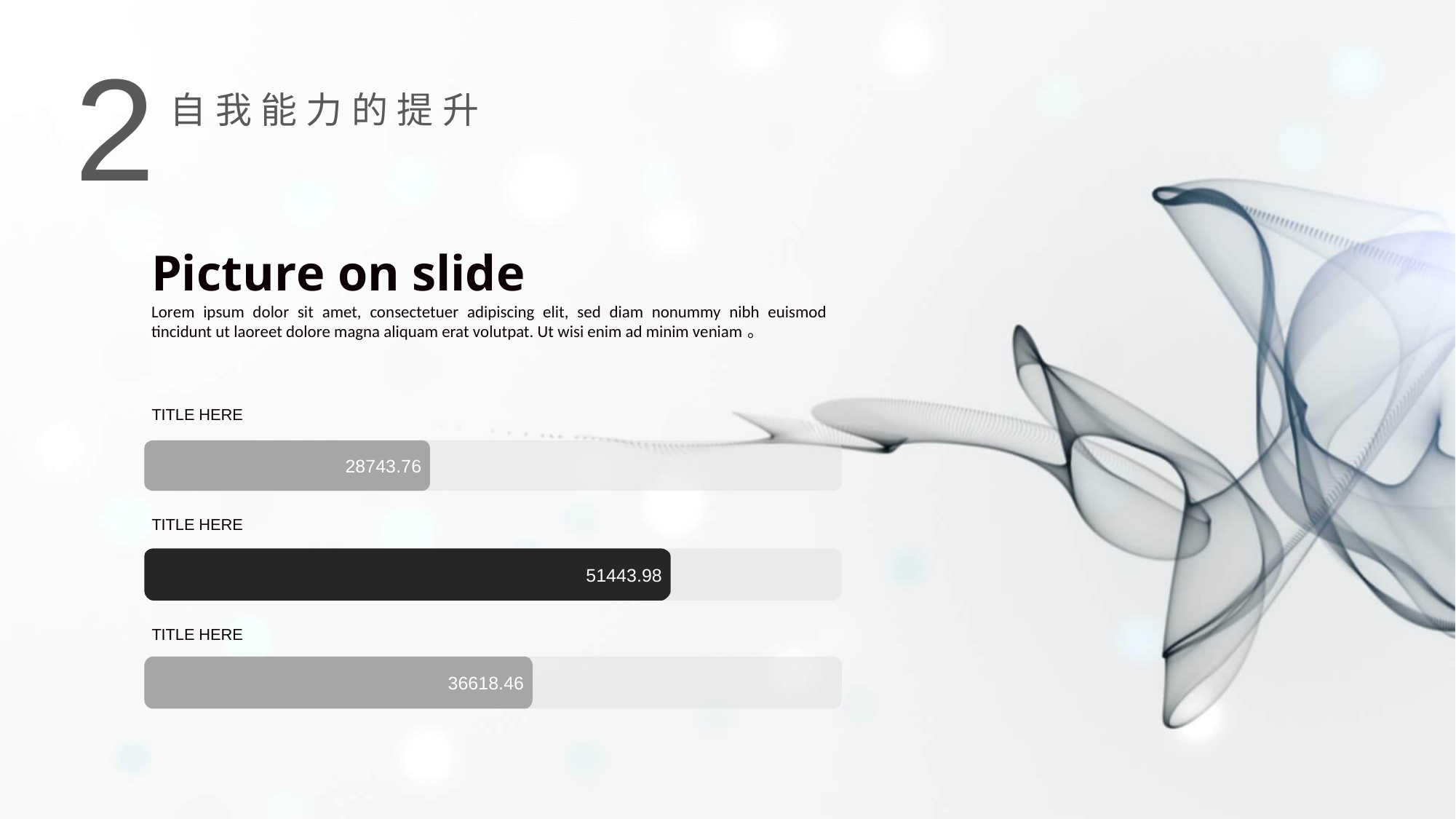

2
自我能力的提升
Picture on slide
Lorem ipsum dolor sit amet, consectetuer adipiscing elit, sed diam nonummy nibh euismod tincidunt ut laoreet dolore magna aliquam erat volutpat. Ut wisi enim ad minim veniam。
TITLE HERE
28743.76

TITLE HERE
51443.98

TITLE HERE

36618.46